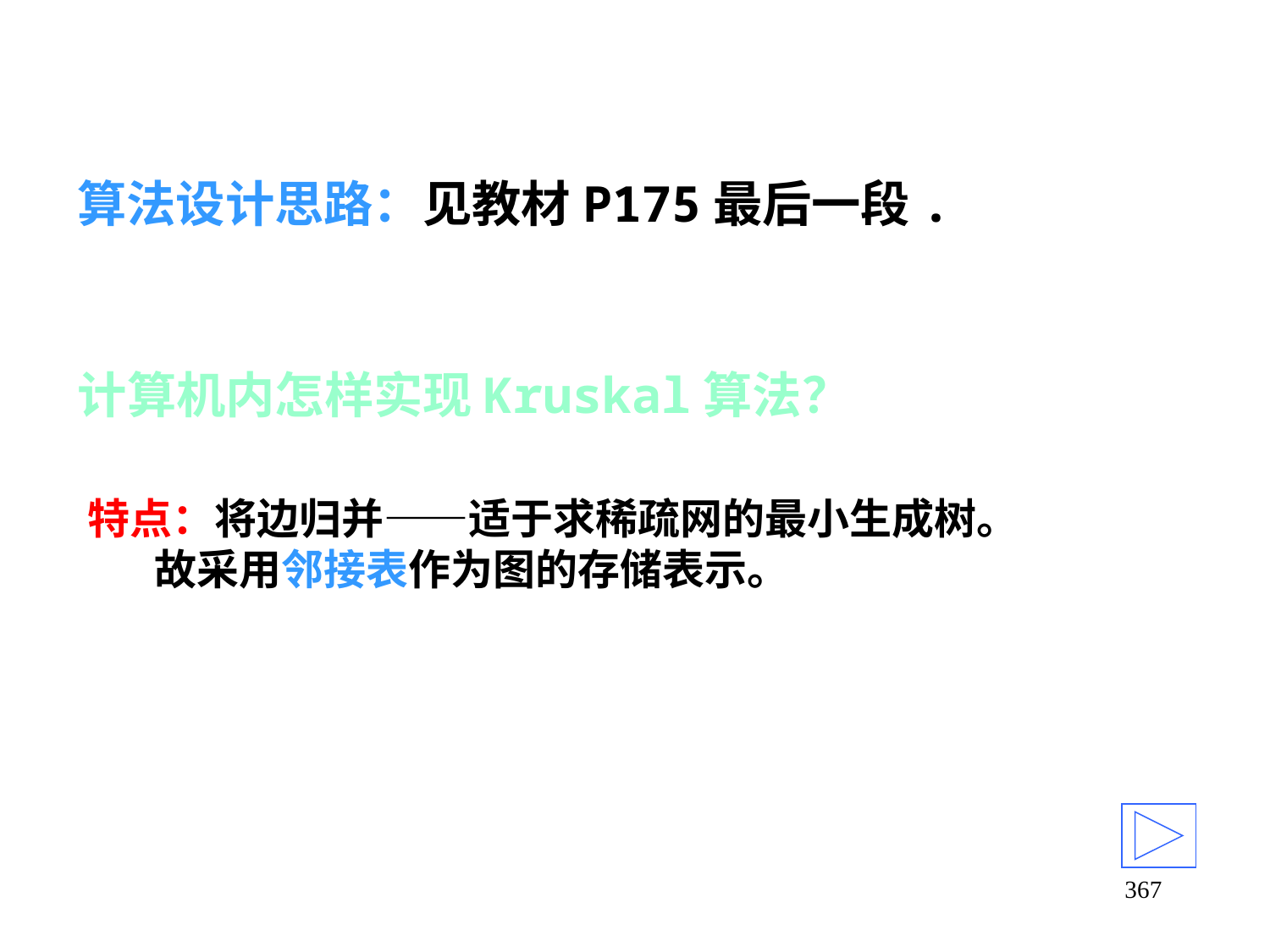

算法设计思路：见教材P175最后一段.

# 计算机内怎样实现Kruskal算法？
特点：将边归并——适于求稀疏网的最小生成树。
      故采用邻接表作为图的存储表示。

367